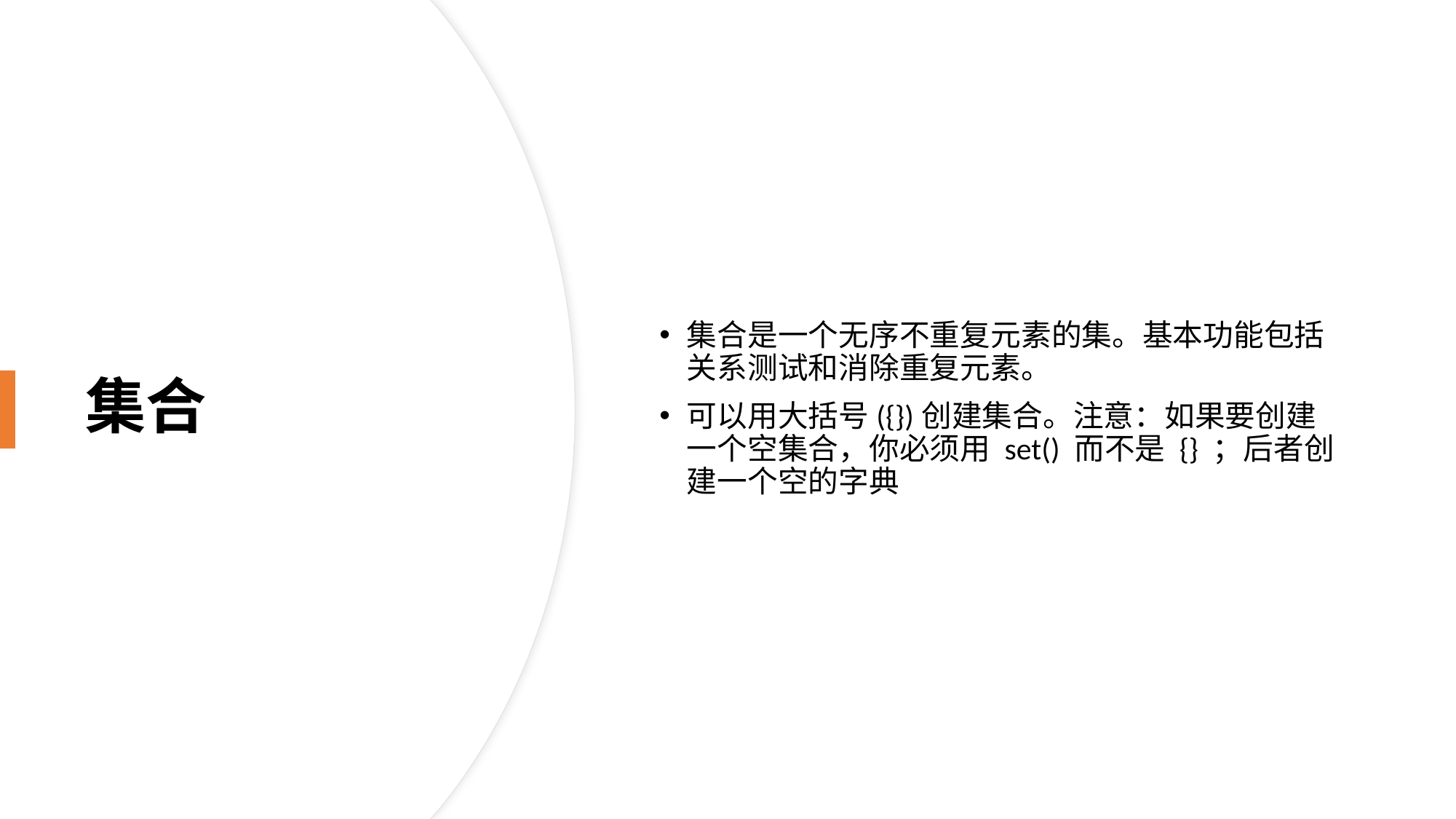

集合是一个无序不重复元素的集。基本功能包括关系测试和消除重复元素。
可以用大括号({})创建集合。注意：如果要创建一个空集合，你必须用 set() 而不是 {} ；后者创建一个空的字典
# 集合